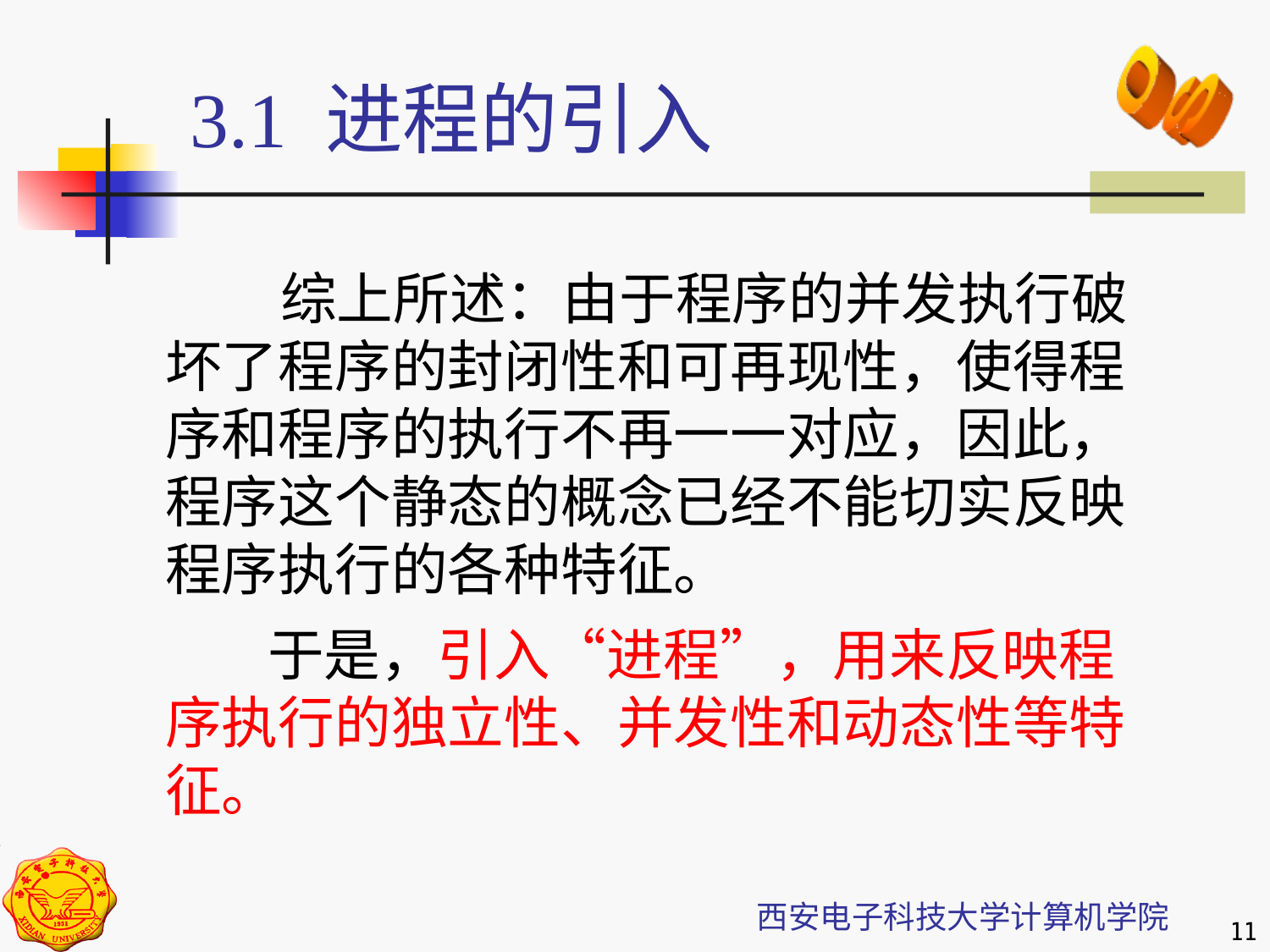

3.1 进程的引入
	        综上所述：由于程序的并发执行破坏了程序的封闭性和可再现性，使得程序和程序的执行不再一一对应，因此，程序这个静态的概念已经不能切实反映程序执行的各种特征。
	       于是，引入“进程”，用来反映程序执行的独立性、并发性和动态性等特征。
11